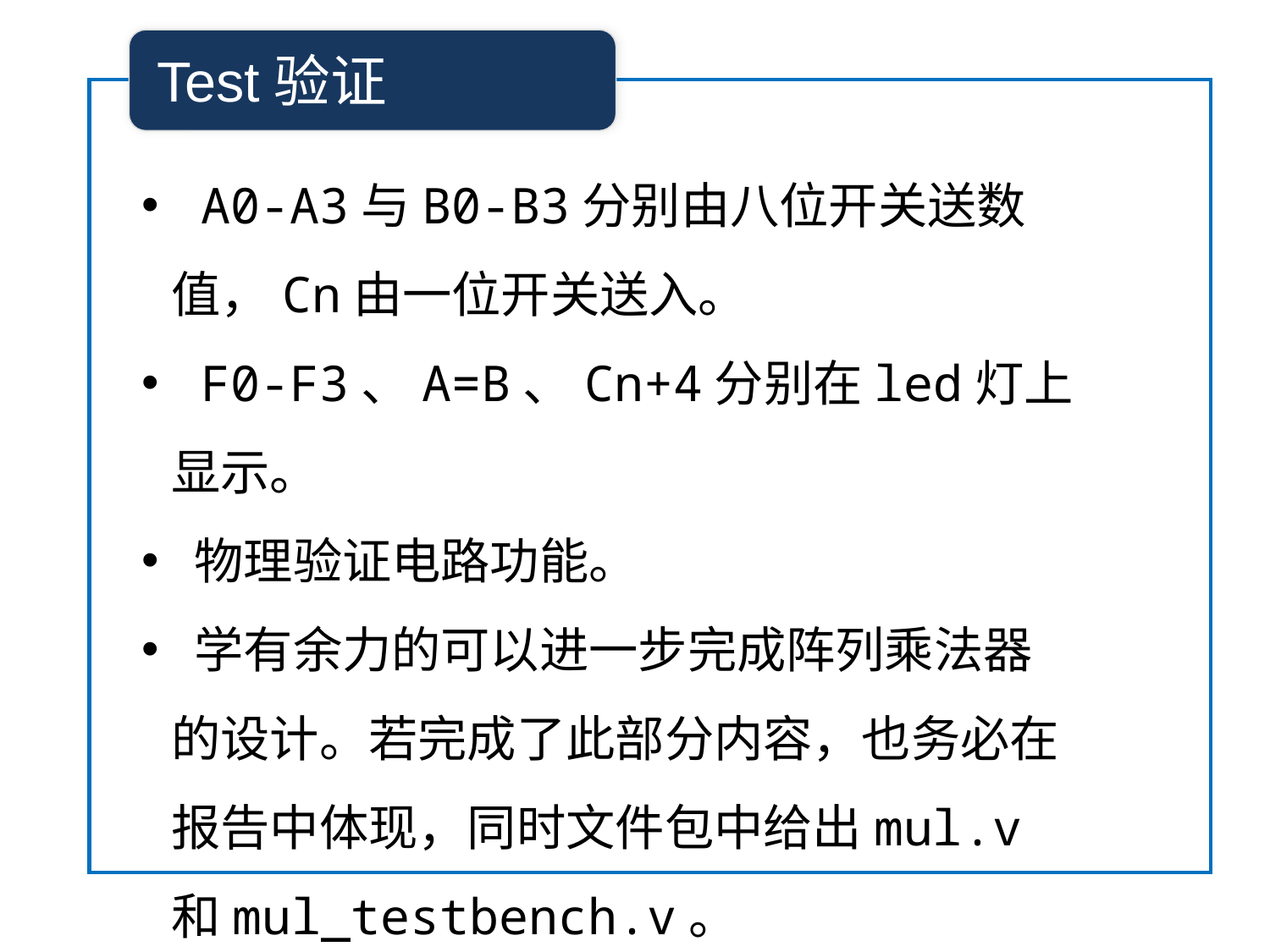

Test验证

 A0-A3与B0-B3分别由八位开关送数值，Cn由一位开关送入。
 F0-F3、A=B、Cn+4分别在led灯上显示。
 物理验证电路功能。
 学有余力的可以进一步完成阵列乘法器的设计。若完成了此部分内容，也务必在报告中体现，同时文件包中给出mul.v和mul_testbench.v。